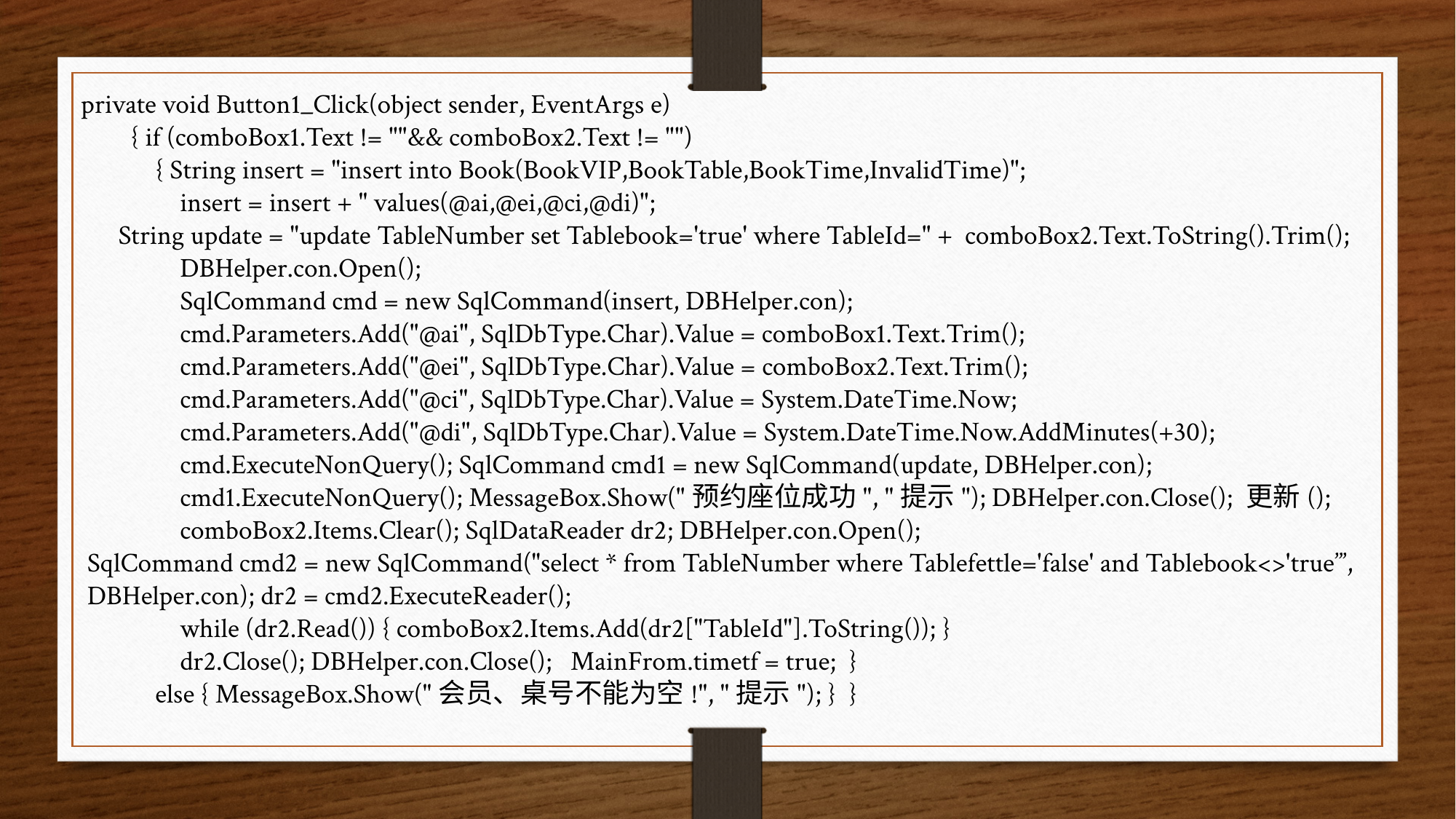

private void Button1_Click(object sender, EventArgs e)
        { if (comboBox1.Text != ""&& comboBox2.Text != "")
            { String insert = "insert into Book(BookVIP,BookTable,BookTime,InvalidTime)";
                insert = insert + " values(@ai,@ei,@ci,@di)";
      String update = "update TableNumber set Tablebook='true' where TableId=" +  comboBox2.Text.ToString().Trim();
                DBHelper.con.Open();
                SqlCommand cmd = new SqlCommand(insert, DBHelper.con);
                cmd.Parameters.Add("@ai", SqlDbType.Char).Value = comboBox1.Text.Trim();
                cmd.Parameters.Add("@ei", SqlDbType.Char).Value = comboBox2.Text.Trim();
                cmd.Parameters.Add("@ci", SqlDbType.Char).Value = System.DateTime.Now;
                cmd.Parameters.Add("@di", SqlDbType.Char).Value = System.DateTime.Now.AddMinutes(+30);
                cmd.ExecuteNonQuery(); SqlCommand cmd1 = new SqlCommand(update, DBHelper.con);
                cmd1.ExecuteNonQuery(); MessageBox.Show("预约座位成功", "提示"); DBHelper.con.Close(); 更新();
                comboBox2.Items.Clear(); SqlDataReader dr2; DBHelper.con.Open();
 SqlCommand cmd2 = new SqlCommand("select * from TableNumber where Tablefettle='false' and Tablebook<>'true’”,
 DBHelper.con); dr2 = cmd2.ExecuteReader();
                while (dr2.Read()) { comboBox2.Items.Add(dr2["TableId"].ToString()); }
                dr2.Close(); DBHelper.con.Close();   MainFrom.timetf = true;  }
            else { MessageBox.Show("会员、桌号不能为空!", "提示"); }  }